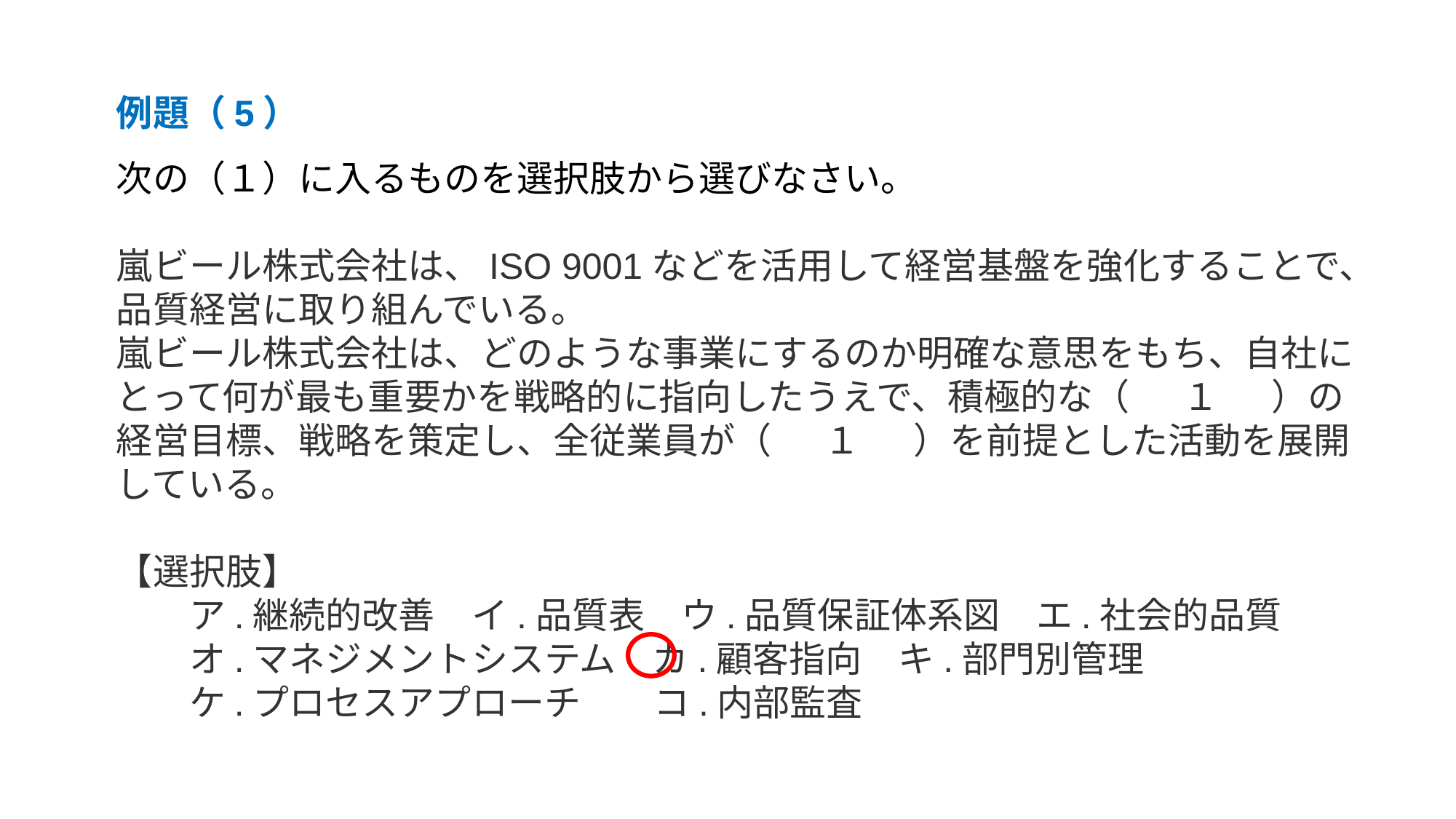

例題（5）

次の（１）に入るものを選択肢から選びなさい。

嵐ビール株式会社は、ISO 9001などを活用して経営基盤を強化することで、
品質経営に取り組んでいる。
嵐ビール株式会社は、どのような事業にするのか明確な意思をもち、自社にとって何が最も重要かを戦略的に指向したうえで、積極的な（  　１ 　 ）の経営目標、戦略を策定し、全従業員が（  　１ 　 ）を前提とした活動を展開している。

【選択肢】
　　ア.継続的改善　イ.品質表　ウ.品質保証体系図　エ.社会的品質
　　オ.マネジメントシステム　カ.顧客指向　キ.部門別管理
　　ケ.プロセスアプローチ　　コ.内部監査